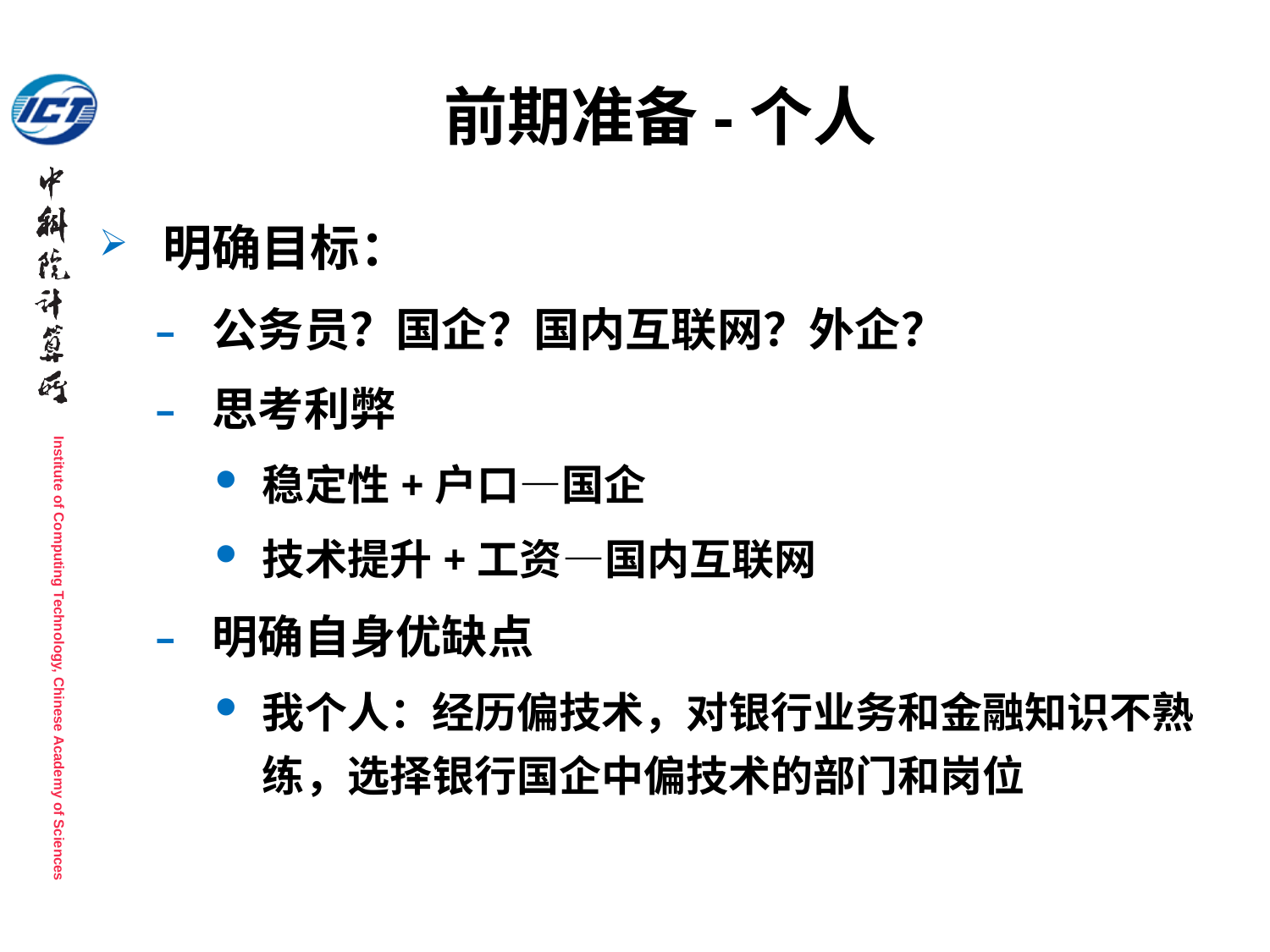

# 前期准备-个人
明确目标：
公务员？国企？国内互联网？外企？
思考利弊
稳定性+户口—国企
技术提升+工资—国内互联网
明确自身优缺点
我个人：经历偏技术，对银行业务和金融知识不熟练，选择银行国企中偏技术的部门和岗位